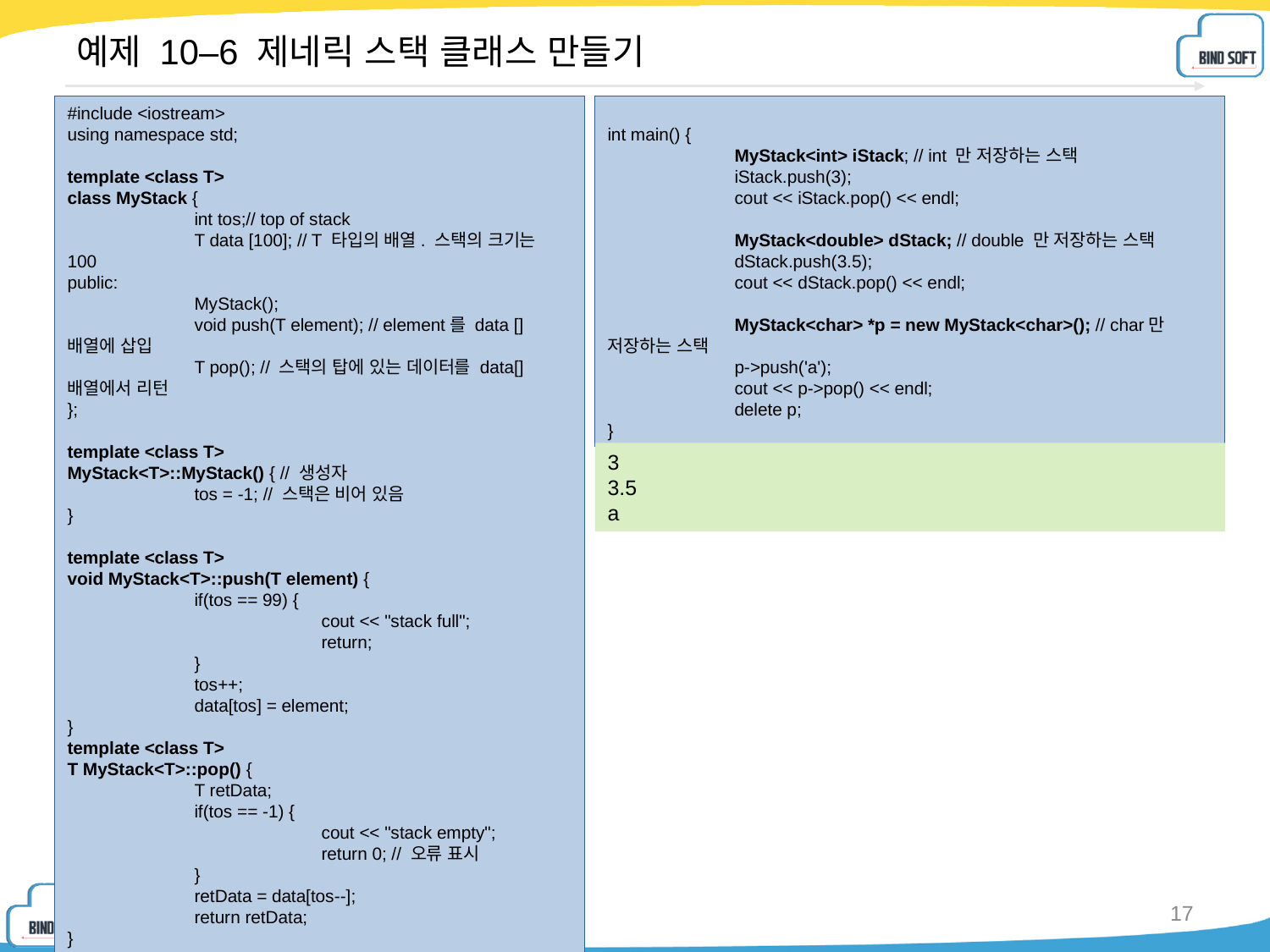

# 예제 10–6 제네릭 스택 클래스 만들기

int main() {
	MyStack<int> iStack; // int 만 저장하는 스택
	iStack.push(3);
	cout << iStack.pop() << endl;

	MyStack<double> dStack; // double 만 저장하는 스택
	dStack.push(3.5);
	cout << dStack.pop() << endl;

	MyStack<char> *p = new MyStack<char>(); // char만 저장하는 스택
	p->push('a');
	cout << p->pop() << endl;
	delete p;
}
#include <iostream>
using namespace std;

template <class T>
class MyStack {
	int tos;// top of stack
	T data [100]; // T 타입의 배열. 스택의 크기는 100
public:
	MyStack();
	void push(T element); // element를 data [] 배열에 삽입
	T pop(); // 스택의 탑에 있는 데이터를 data[] 배열에서 리턴
};

template <class T>
MyStack<T>::MyStack() { // 생성자
	tos = -1; // 스택은 비어 있음
}

template <class T>
void MyStack<T>::push(T element) {
	if(tos == 99) {
		cout << "stack full";
		return;
	}
	tos++;
	data[tos] = element;
}
template <class T>
T MyStack<T>::pop() {
	T retData;
	if(tos == -1) {
		cout << "stack empty";
		return 0; // 오류 표시
	}
	retData = data[tos--];
	return retData;
}
3
3.5
a
17